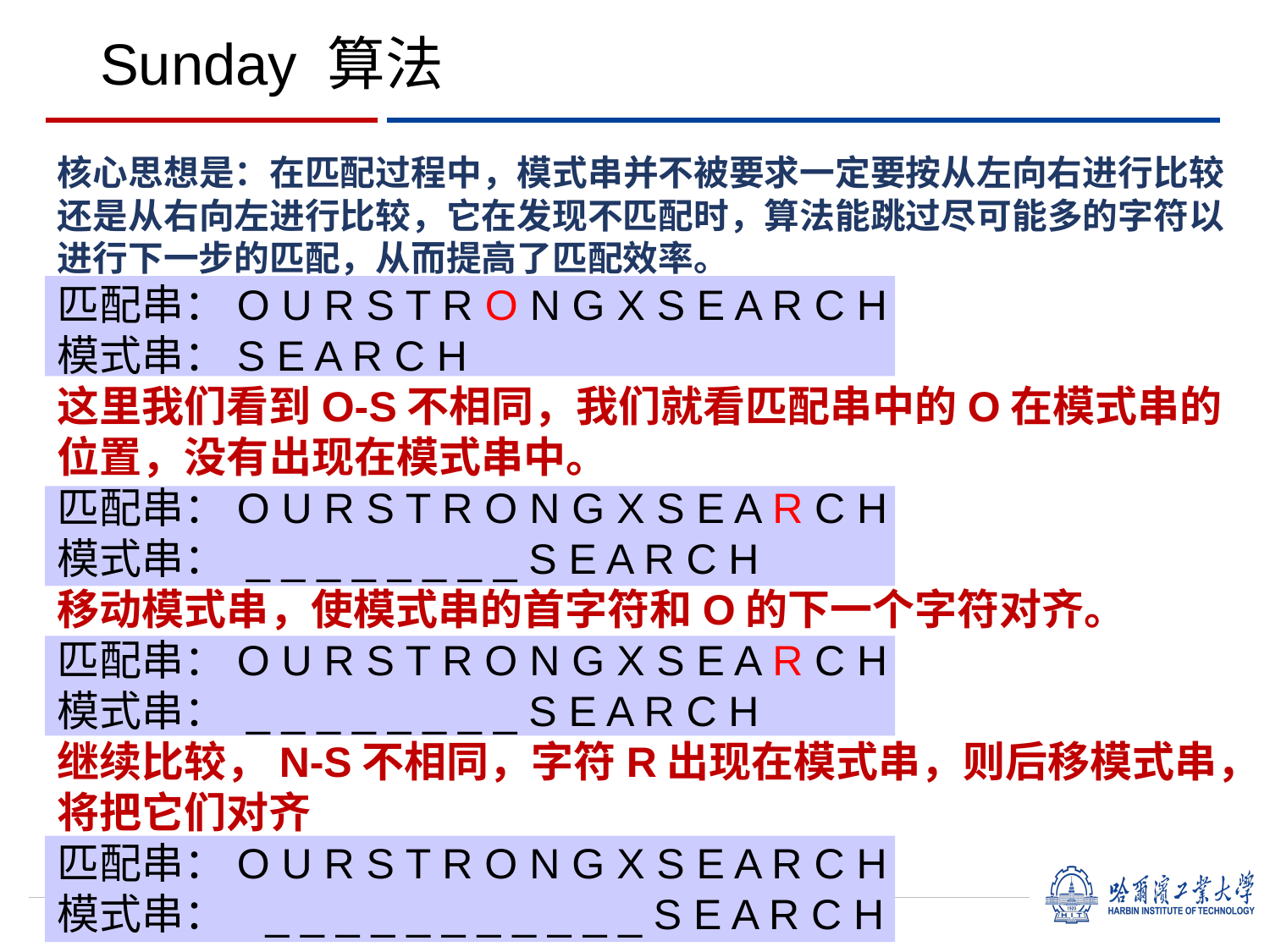

# Sunday 算法
核心思想是：在匹配过程中，模式串并不被要求一定要按从左向右进行比较还是从右向左进行比较，它在发现不匹配时，算法能跳过尽可能多的字符以进行下一步的匹配，从而提高了匹配效率。
匹配串：O U R S T R O N G X S E A R C H
模式串：S E A R C H
这里我们看到O-S不相同，我们就看匹配串中的O在模式串的位置，没有出现在模式串中。
匹配串：O U R S T R O N G X S E A R C H
模式串： _ _ _ _ _ _ _ _ S E A R C H
移动模式串，使模式串的首字符和O的下一个字符对齐。
匹配串：O U R S T R O N G X S E A R C H
模式串： _ _ _ _ _ _ _ _ S E A R C H
继续比较，N-S不相同，字符R出现在模式串，则后移模式串，将把它们对齐
匹配串：O U R S T R O N G X S E A R C H
模式串：   _ _ _ _ _ _ _ _ _ _ _ S E A R C H